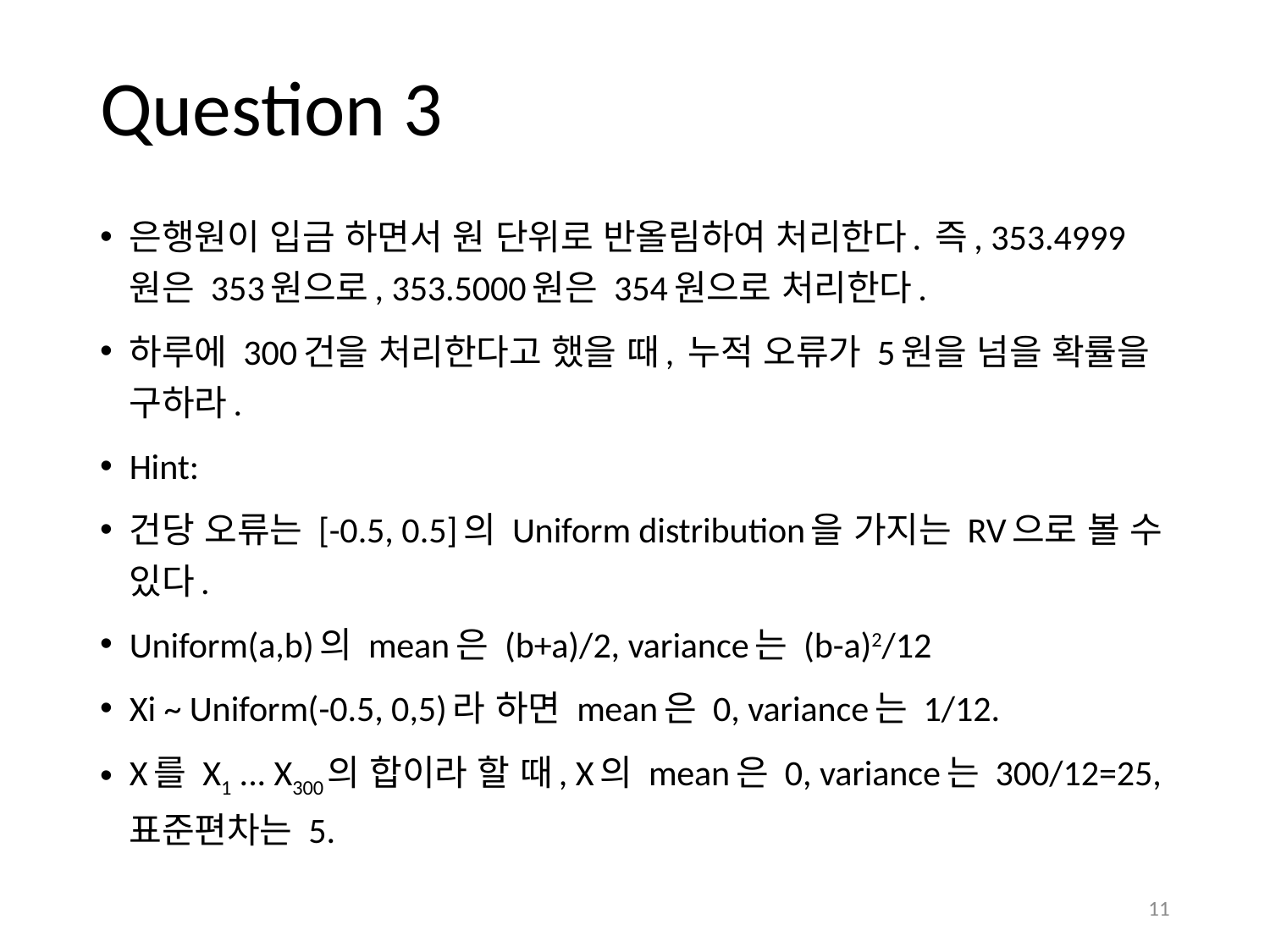

# Question 3
은행원이 입금 하면서 원 단위로 반올림하여 처리한다. 즉, 353.4999원은 353원으로, 353.5000원은 354원으로 처리한다.
하루에 300건을 처리한다고 했을 때, 누적 오류가 5원을 넘을 확률을 구하라.
Hint:
건당 오류는 [-0.5, 0.5]의 Uniform distribution을 가지는 RV으로 볼 수 있다.
Uniform(a,b)의 mean은 (b+a)/2, variance는 (b-a)2/12
Xi ~ Uniform(-0.5, 0,5)라 하면 mean은 0, variance는 1/12.
X를 X1 ... X300의 합이라 할 때, X의 mean은 0, variance는 300/12=25, 표준편차는 5.

11